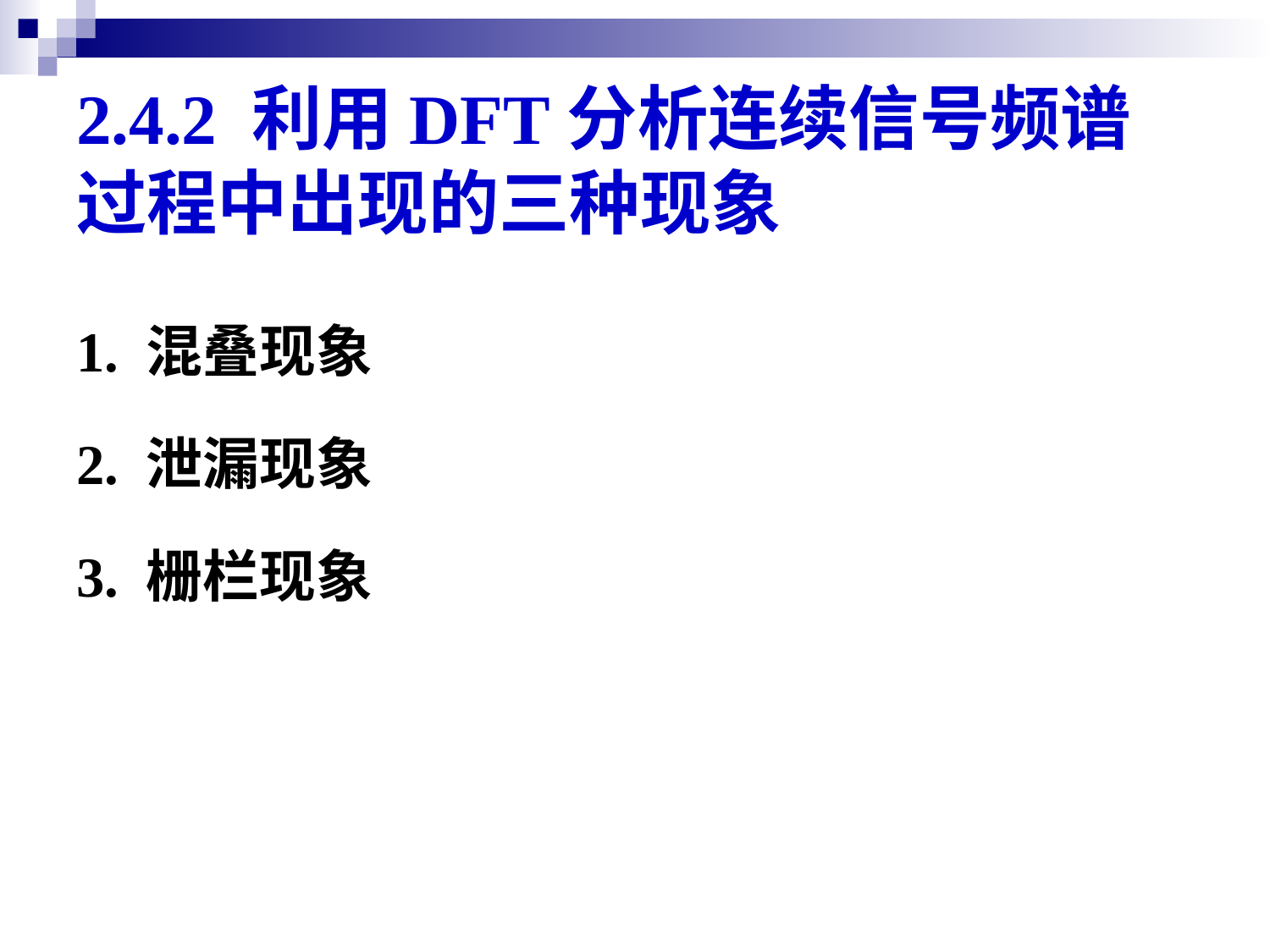

# 2.4.2 利用DFT分析连续信号频谱过程中出现的三种现象
1. 混叠现象
2. 泄漏现象
3. 栅栏现象